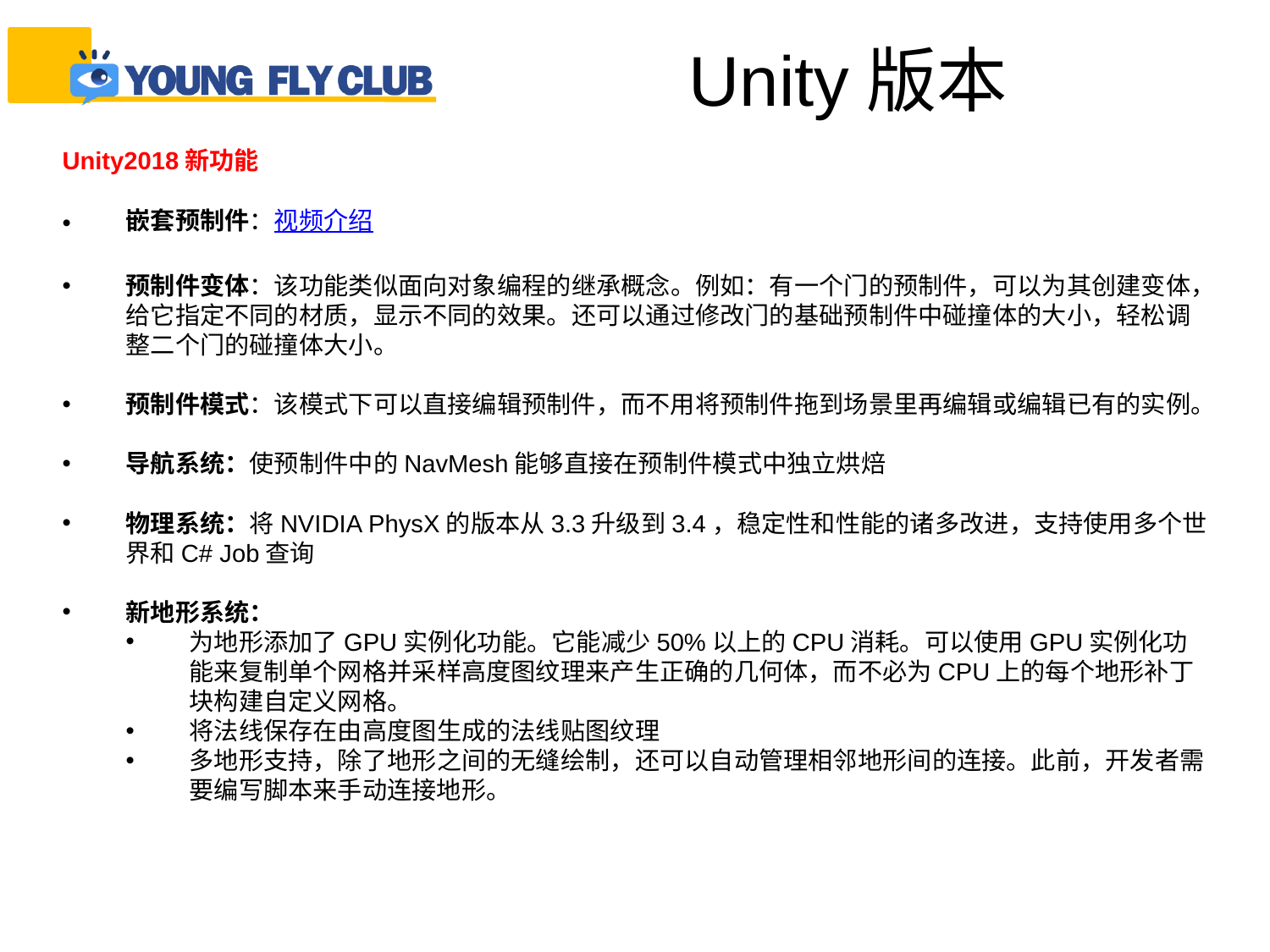

Unity版本

Unity2018新功能

嵌套预制件：视频介绍

预制件变体：该功能类似面向对象编程的继承概念。例如：有一个门的预制件，可以为其创建变体，给它指定不同的材质，显示不同的效果。还可以通过修改门的基础预制件中碰撞体的大小，轻松调整二个门的碰撞体大小。

预制件模式：该模式下可以直接编辑预制件，而不用将预制件拖到场景里再编辑或编辑已有的实例。

导航系统：使预制件中的NavMesh能够直接在预制件模式中独立烘焙

物理系统：将NVIDIA PhysX的版本从3.3升级到3.4，稳定性和性能的诸多改进，支持使用多个世界和C# Job查询

新地形系统：
为地形添加了GPU实例化功能。它能减少50%以上的CPU消耗。可以使用GPU实例化功能来复制单个网格并采样高度图纹理来产生正确的几何体，而不必为CPU上的每个地形补丁块构建自定义网格。
将法线保存在由高度图生成的法线贴图纹理
多地形支持，除了地形之间的无缝绘制，还可以自动管理相邻地形间的连接。此前，开发者需要编写脚本来手动连接地形。